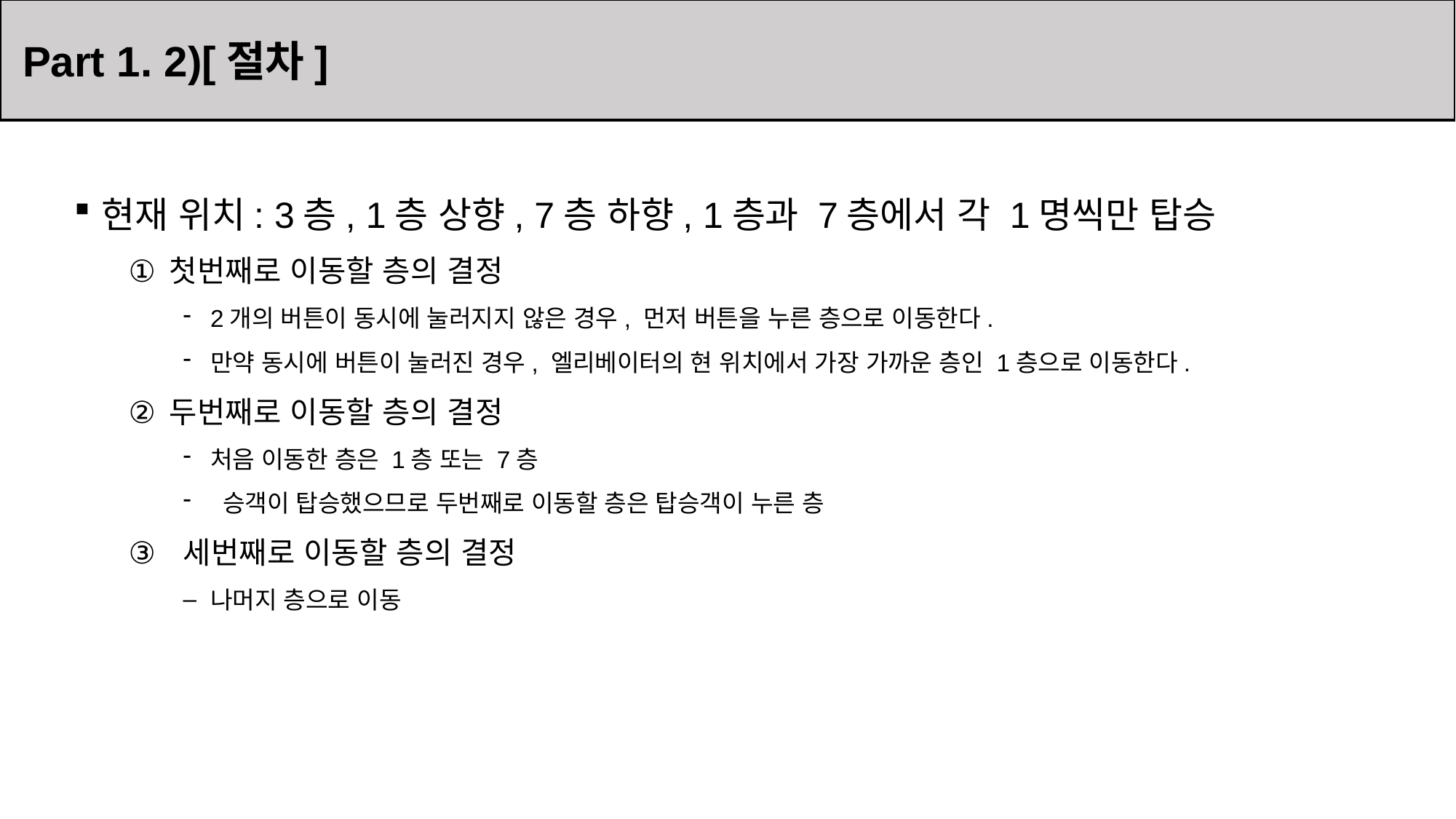

Part 1. 2)[절차]
현재 위치: 3층, 1층 상향, 7층 하향, 1층과 7층에서 각 1명씩만 탑승
첫번째로 이동할 층의 결정
2개의 버튼이 동시에 눌러지지 않은 경우, 먼저 버튼을 누른 층으로 이동한다.
만약 동시에 버튼이 눌러진 경우, 엘리베이터의 현 위치에서 가장 가까운 층인 1층으로 이동한다.
두번째로 이동할 층의 결정
처음 이동한 층은 1층 또는 7층
 승객이 탑승했으므로 두번째로 이동할 층은 탑승객이 누른 층
세번째로 이동할 층의 결정
나머지 층으로 이동